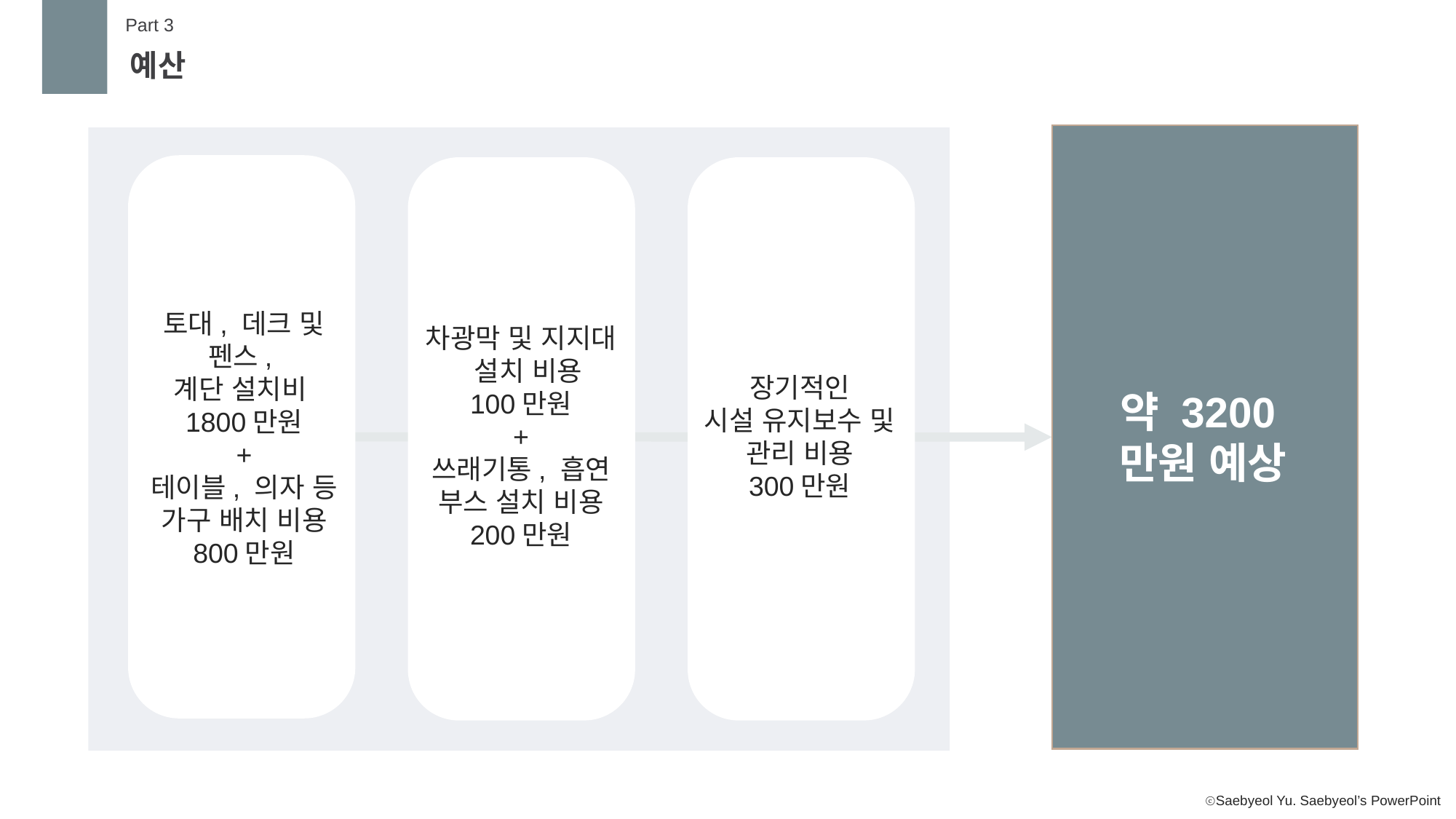

Part 3
예산

토대, 데크 및
펜스,
계단 설치비
1800만원
+
테이블, 의자 등 가구 배치 비용 800만원
차광막 및 지지대
 설치 비용
100만원
+
쓰래기통, 흡연 부스 설치 비용 200만원
장기적인
시설 유지보수 및 관리 비용
300만원
약 3200만원 예상